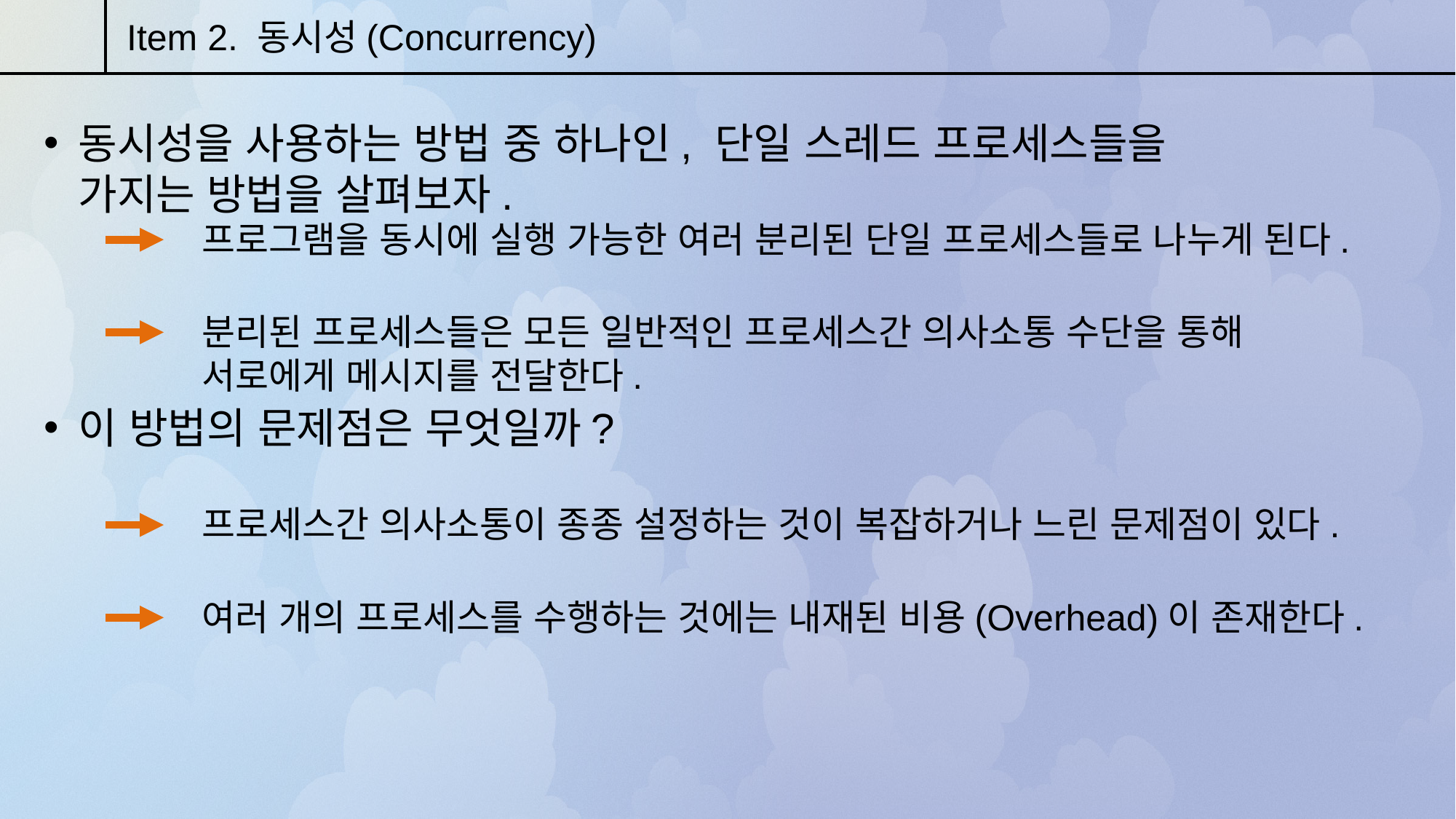

Item 2. 동시성(Concurrency)
동시성을 사용하는 방법 중 하나인, 단일 스레드 프로세스들을 가지는 방법을 살펴보자.
프로그램을 동시에 실행 가능한 여러 분리된 단일 프로세스들로 나누게 된다.
분리된 프로세스들은 모든 일반적인 프로세스간 의사소통 수단을 통해 서로에게 메시지를 전달한다.
이 방법의 문제점은 무엇일까?
프로세스간 의사소통이 종종 설정하는 것이 복잡하거나 느린 문제점이 있다.
여러 개의 프로세스를 수행하는 것에는 내재된 비용(Overhead)이 존재한다.